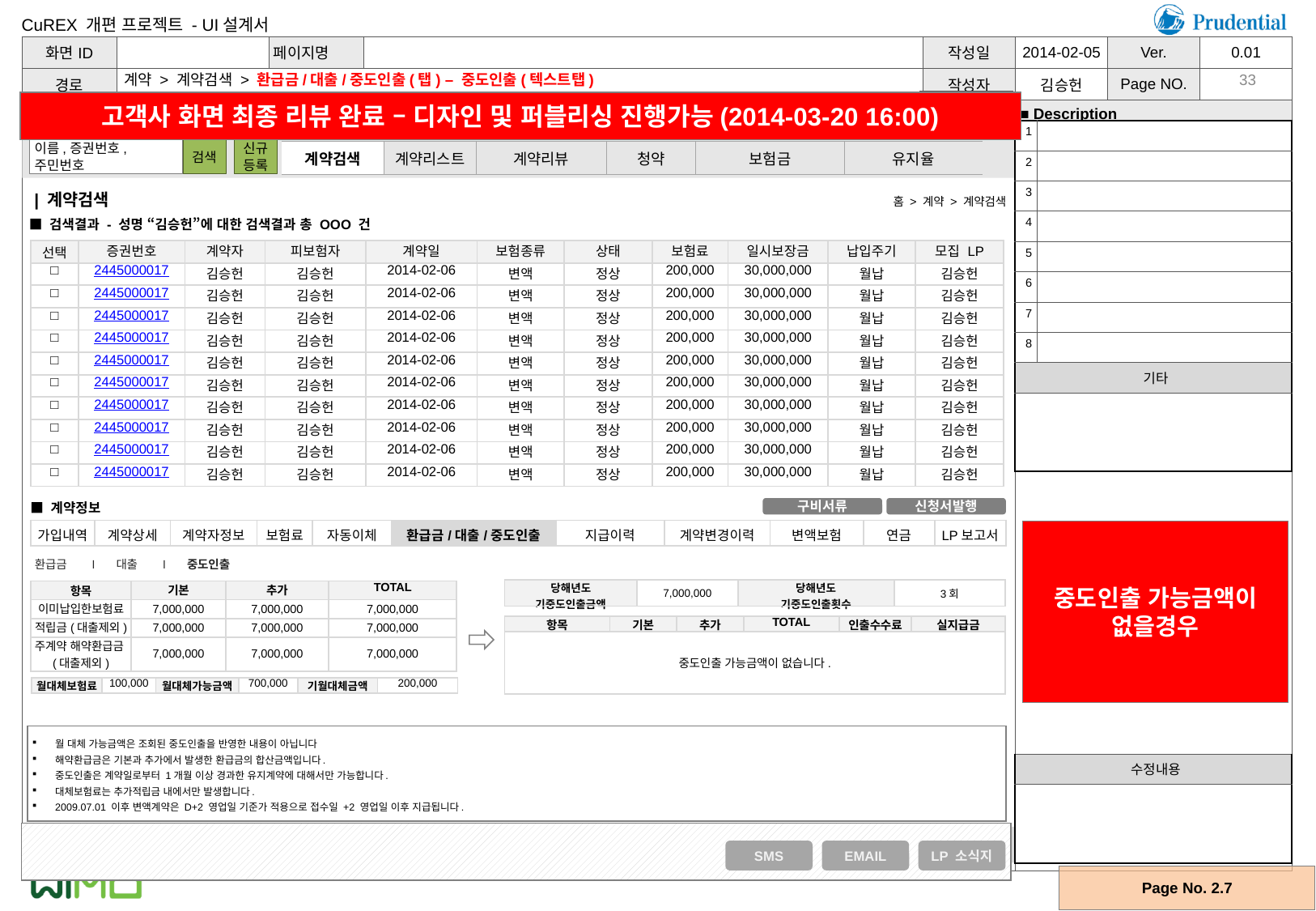

계약 > 계약검색 > 환급금/대출/중도인출(탭) – 중도인출(텍스트탭)
33
고객사 화면 최종 리뷰 완료 – 디자인 및 퍼블리싱 진행가능(2014-03-20 16:00)
| 1 |  |
| --- | --- |
| 2 |  |
| 3 |  |
| 4 |  |
| 5 |  |
| 6 |  |
| 7 |  |
| 8 |  |
| 기타 |  |
|  |  |
| 계약검색 | 계약리스트 | 계약리뷰 | 청약 | 보험금 | 유지율 |
| --- | --- | --- | --- | --- | --- |
| 계약검색
홈 > 계약 > 계약검색
■ 검색결과 - 성명 “김승헌”에 대한 검색결과 총 OOO 건
| 선택 | 증권번호 | 계약자 | 피보험자 | 계약일 | 보험종류 | 상태 | 보험료 | 일시보장금 | 납입주기 | 모집 LP |
| --- | --- | --- | --- | --- | --- | --- | --- | --- | --- | --- |
| □ | 2445000017 | 김승헌 | 김승헌 | 2014-02-06 | 변액 | 정상 | 200,000 | 30,000,000 | 월납 | 김승헌 |
| □ | 2445000017 | 김승헌 | 김승헌 | 2014-02-06 | 변액 | 정상 | 200,000 | 30,000,000 | 월납 | 김승헌 |
| □ | 2445000017 | 김승헌 | 김승헌 | 2014-02-06 | 변액 | 정상 | 200,000 | 30,000,000 | 월납 | 김승헌 |
| □ | 2445000017 | 김승헌 | 김승헌 | 2014-02-06 | 변액 | 정상 | 200,000 | 30,000,000 | 월납 | 김승헌 |
| □ | 2445000017 | 김승헌 | 김승헌 | 2014-02-06 | 변액 | 정상 | 200,000 | 30,000,000 | 월납 | 김승헌 |
| □ | 2445000017 | 김승헌 | 김승헌 | 2014-02-06 | 변액 | 정상 | 200,000 | 30,000,000 | 월납 | 김승헌 |
| □ | 2445000017 | 김승헌 | 김승헌 | 2014-02-06 | 변액 | 정상 | 200,000 | 30,000,000 | 월납 | 김승헌 |
| □ | 2445000017 | 김승헌 | 김승헌 | 2014-02-06 | 변액 | 정상 | 200,000 | 30,000,000 | 월납 | 김승헌 |
| □ | 2445000017 | 김승헌 | 김승헌 | 2014-02-06 | 변액 | 정상 | 200,000 | 30,000,000 | 월납 | 김승헌 |
| □ | 2445000017 | 김승헌 | 김승헌 | 2014-02-06 | 변액 | 정상 | 200,000 | 30,000,000 | 월납 | 김승헌 |
■ 계약정보
구비서류
신청서발행
| 가입내역 | 계약상세 | 계약자정보 | 보험료 | 자동이체 | 환급금/대출/중도인출 | 지급이력 | 계약변경이력 | 변액보험 | 연금 | LP보고서 |
| --- | --- | --- | --- | --- | --- | --- | --- | --- | --- | --- |
중도인출 가능금액이
없을경우
환급금       l       대출       l       중도인출
| 당해년도 기중도인출금액 | 7,000,000 | 당해년도 기중도인출횟수 | 3회 |
| --- | --- | --- | --- |
| 항목 | 기본 | 추가 | TOTAL |
| --- | --- | --- | --- |
| 이미납입한보험료 | 7,000,000 | 7,000,000 | 7,000,000 |
| 적립금(대출제외) | 7,000,000 | 7,000,000 | 7,000,000 |
| 주계약 해약환급금(대출제외) | 7,000,000 | 7,000,000 | 7,000,000 |
| 항목 | 기본 | 추가 | TOTAL | 인출수수료 | 실지급금 |
| --- | --- | --- | --- | --- | --- |
| 중도인출 가능금액이 없습니다. |  |  |  |  |  |

| 월대체보험료 | 100,000 | 월대체가능금액 | 700,000 | 기월대체금액 | 200,000 |
| --- | --- | --- | --- | --- | --- |

월 대체 가능금액은 조회된 중도인출을 반영한 내용이 아닙니다
해약환급금은 기본과 추가에서 발생한 환급금의 합산금액입니다.
중도인출은 계약일로부터 1개월 이상 경과한 유지계약에 대해서만 가능합니다.
대체보험료는 추가적립금 내에서만 발생합니다.
2009.07.01 이후 변액계약은 D+2 영업일 기준가 적용으로 접수일 +2 영업일 이후 지급됩니다.
| 수정내용 |
| --- |
|  |

SMS
EMAIL
LP 소식지
Page No. 2.7